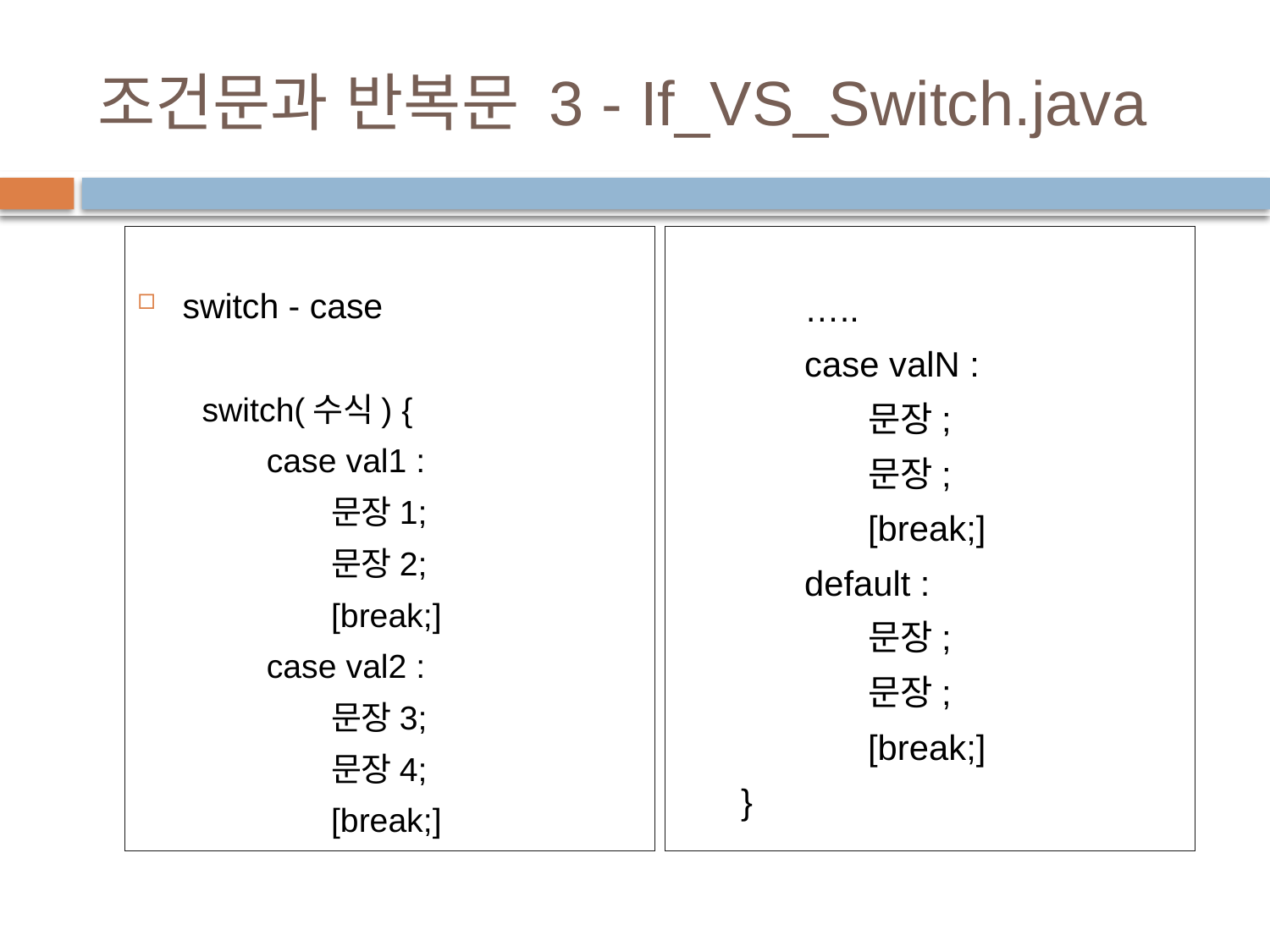

# 조건문과 반복문 3 - If_VS_Switch.java

switch - case

switch(수식) {
case val1 :
문장1;
문장2;
[break;]
case val2 :
문장3;
문장4;
[break;]

…..
case valN :
문장;
문장;
[break;]
default :
문장;
문장;
[break;]
}